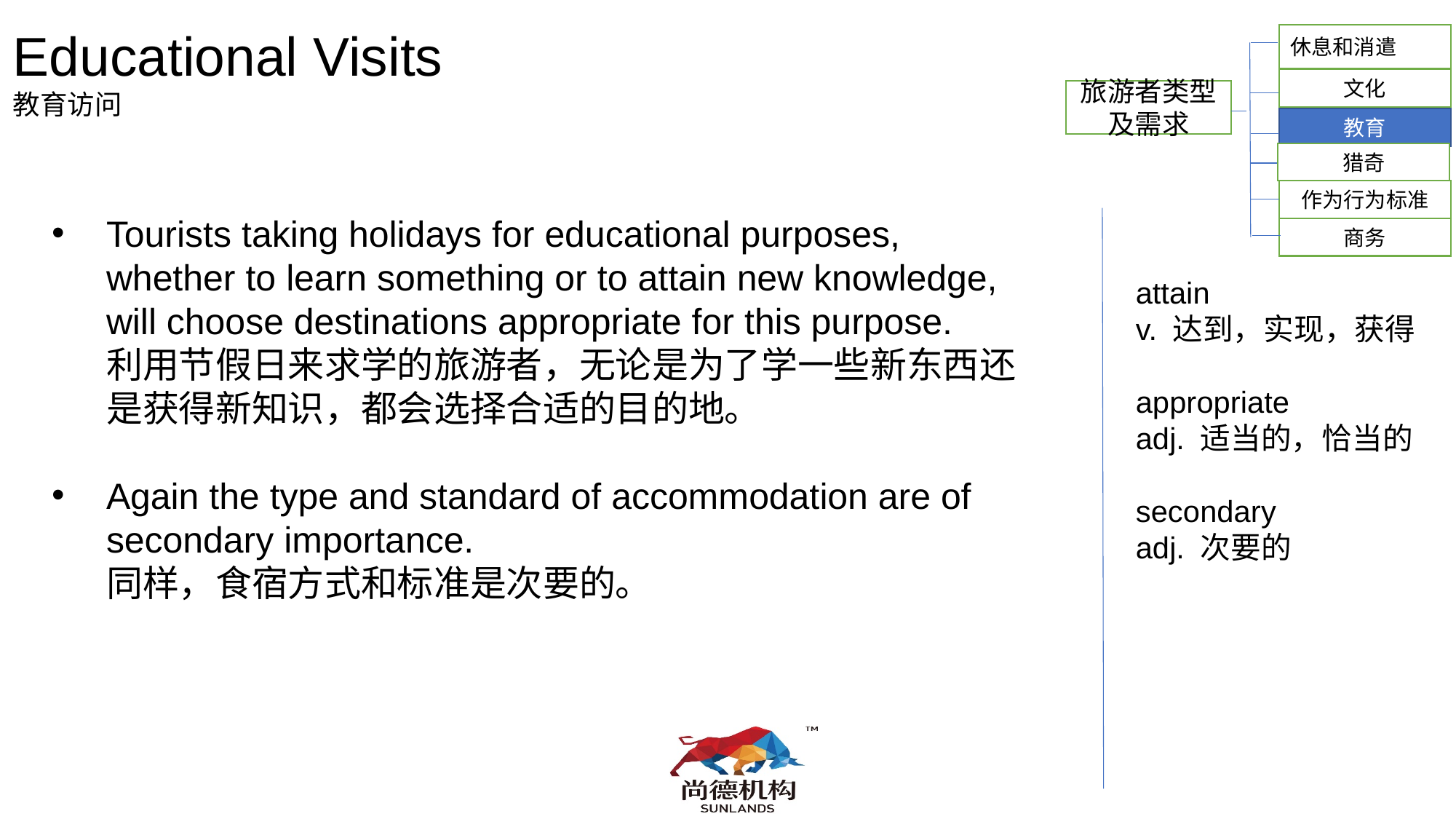

Educational Visits
教育访问
休息和消遣
文化
旅游者类型及需求
教育
猎奇
作为行为标准
Tourists taking holidays for educational purposes, whether to learn something or to attain new knowledge, will choose destinations appropriate for this purpose.
利用节假日来求学的旅游者，无论是为了学一些新东西还是获得新知识，都会选择合适的目的地。

Again the type and standard of accommodation are of secondary importance.
同样，食宿方式和标准是次要的。
商务
 attain
 v. 达到，实现，获得

 appropriate
 adj. 适当的，恰当的

 secondary
 adj. 次要的